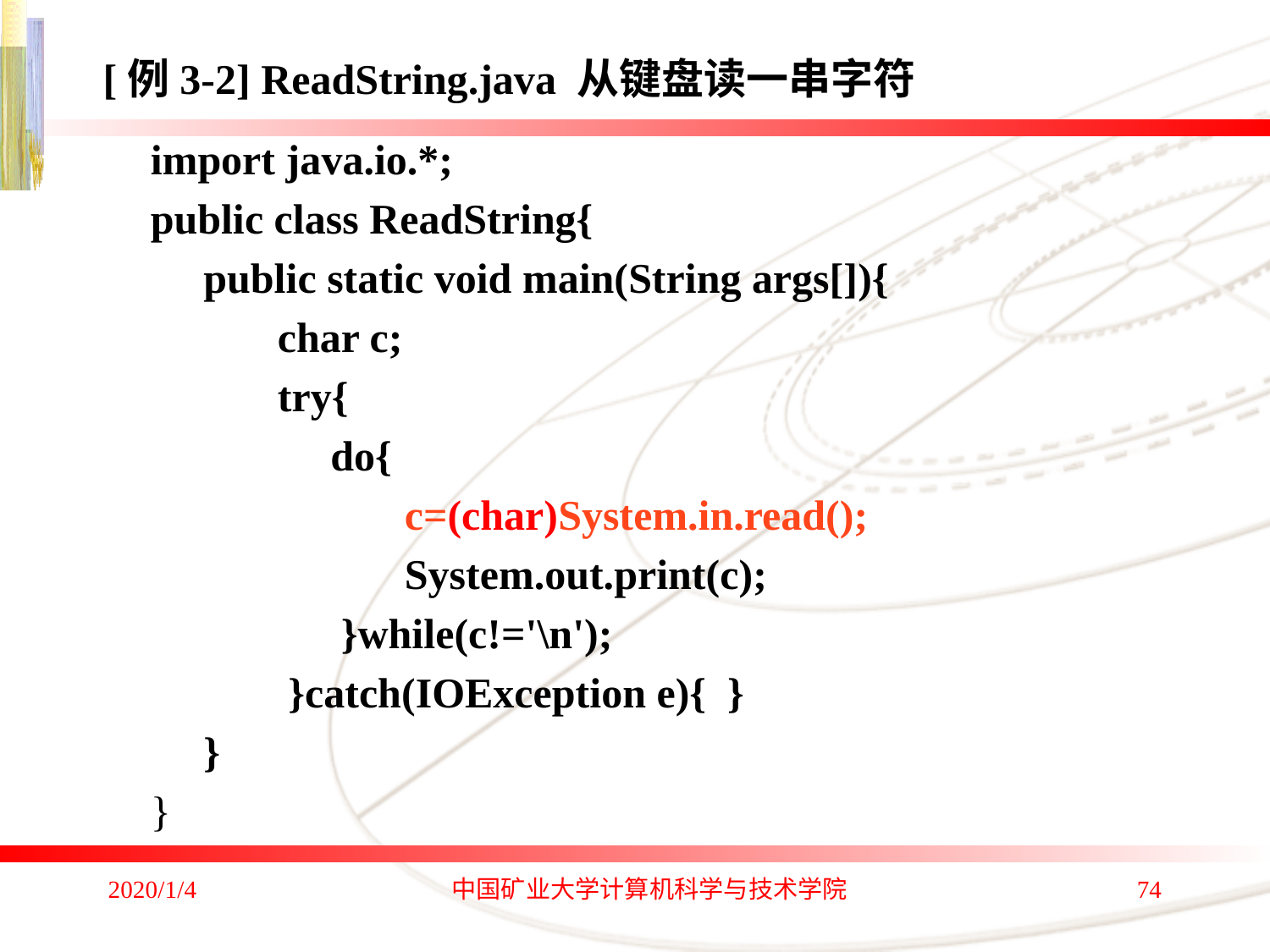

[例3-2] ReadString.java 从键盘读一串字符
import java.io.*;
public class ReadString{
     public static void main(String args[]){
	char c;
         	try{
                 do{
		c=(char)System.in.read();
                        System.out.print(c);
                  }while(c!='\n');
        	 }catch(IOException e){  }
     }
}
2020/1/4
中国矿业大学计算机科学与技术学院
74